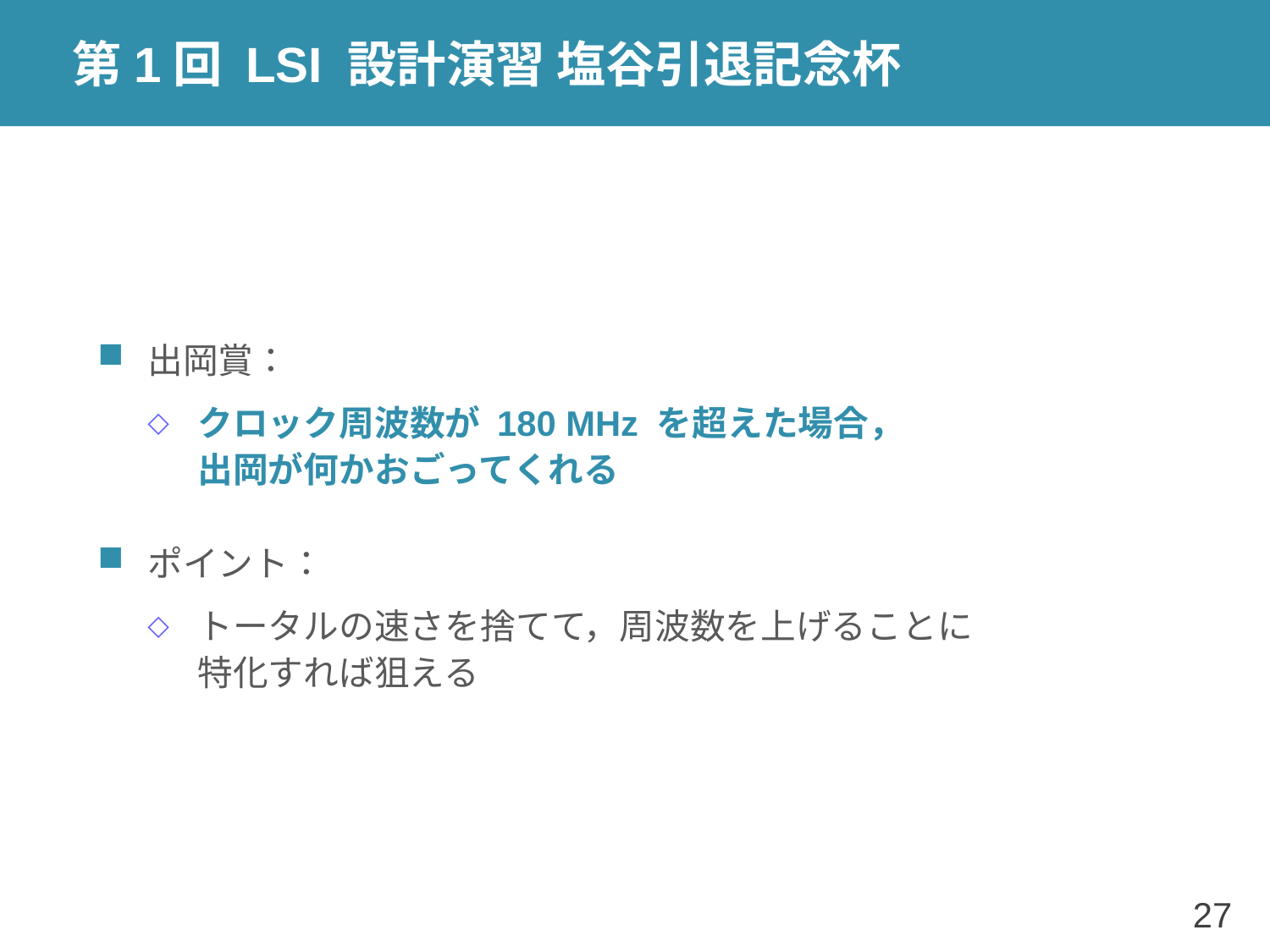

# 第1回 LSI 設計演習 塩谷引退記念杯
出岡賞：
クロック周波数が 180 MHz を超えた場合，
出岡が何かおごってくれる
ポイント：
トータルの速さを捨てて，周波数を上げることに
特化すれば狙える